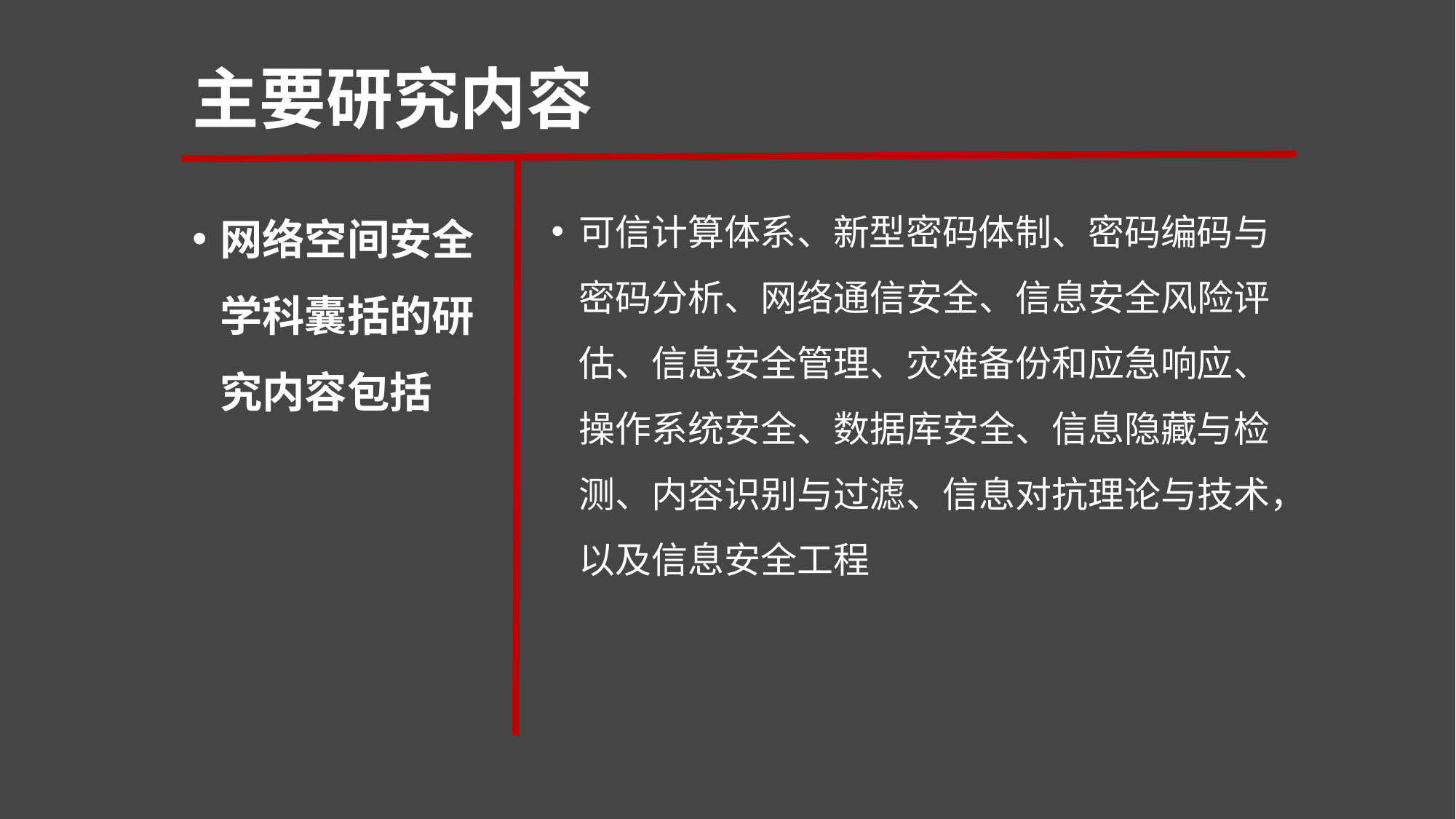

# 主要研究内容
网络空间安全学科囊括的研究内容包括
可信计算体系、新型密码体制、密码编码与密码分析、网络通信安全、信息安全风险评估、信息安全管理、灾难备份和应急响应、操作系统安全、数据库安全、信息隐藏与检测、内容识别与过滤、信息对抗理论与技术，以及信息安全工程